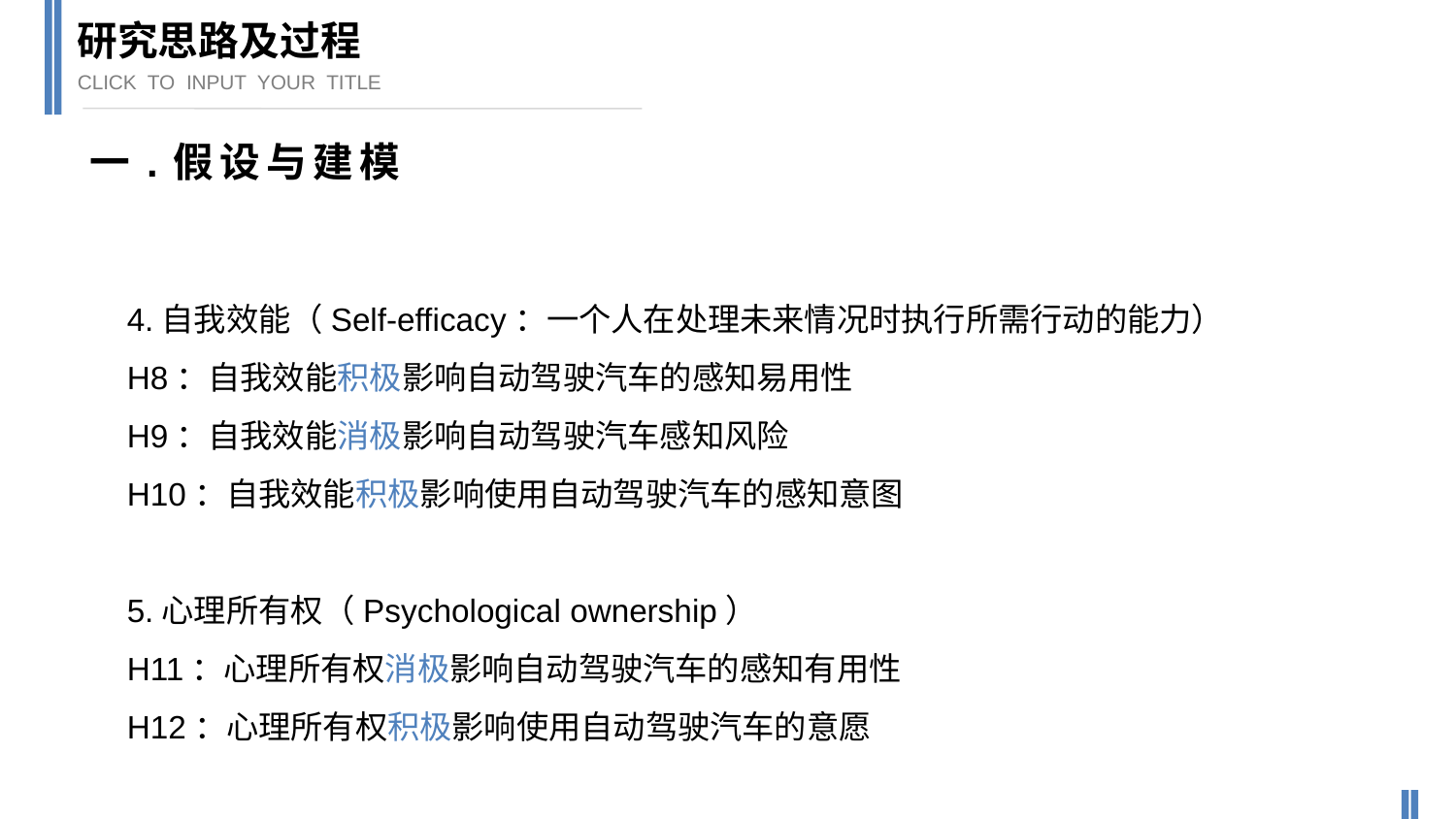

研究思路及过程
CLICK  TO  INPUT  YOUR  TITLE
一.假设与建模
4.自我效能（Self-efficacy：一个人在处理未来情况时执行所需行动的能力）
H8：自我效能积极影响自动驾驶汽车的感知易用性
H9：自我效能消极影响自动驾驶汽车感知风险
H10：自我效能积极影响使用自动驾驶汽车的感知意图

5.心理所有权（Psychological ownership）
H11：心理所有权消极影响自动驾驶汽车的感知有用性
H12：心理所有权积极影响使用自动驾驶汽车的意愿